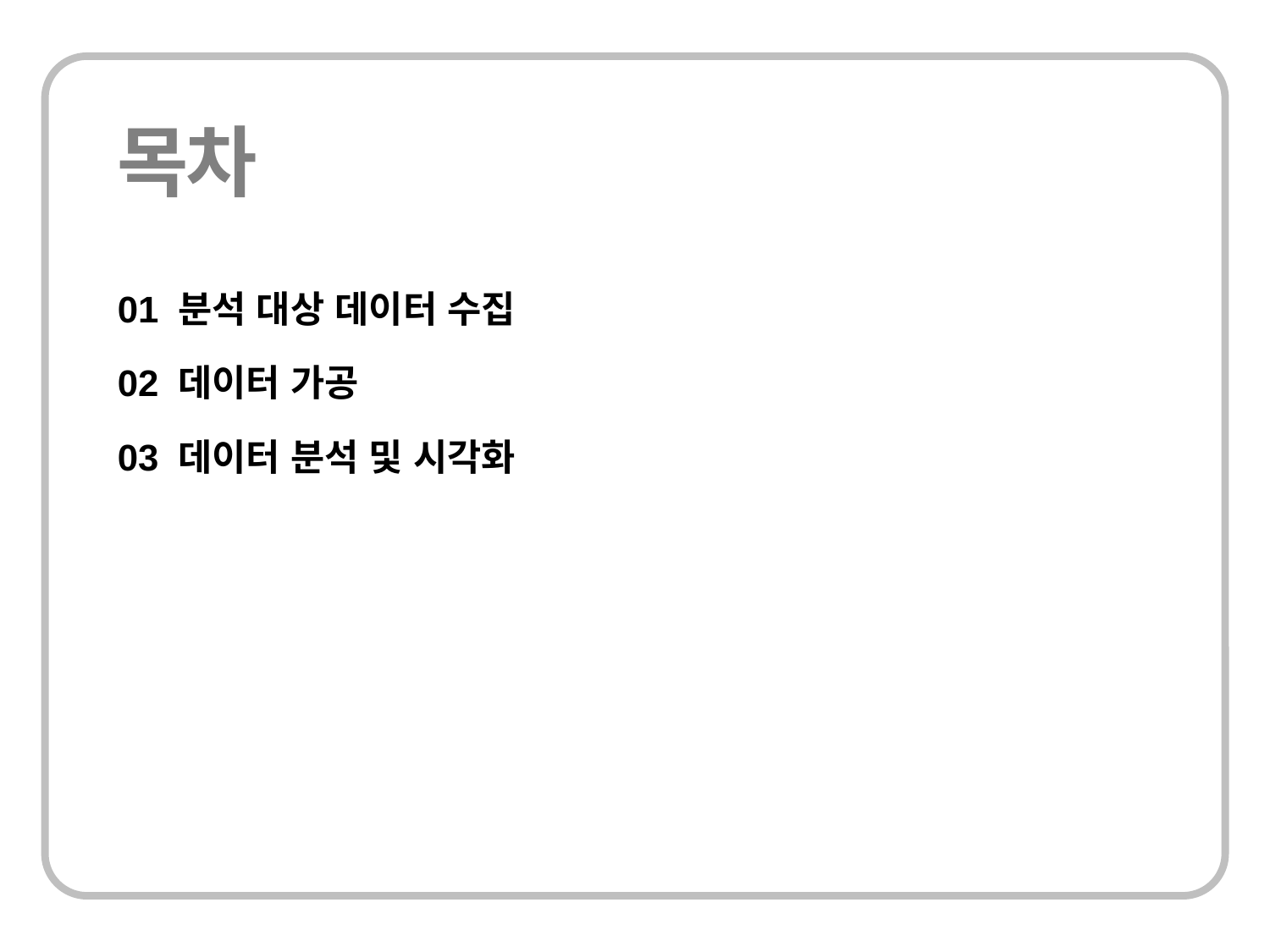

01 분석 대상 데이터 수집
02 데이터 가공
03 데이터 분석 및 시각화